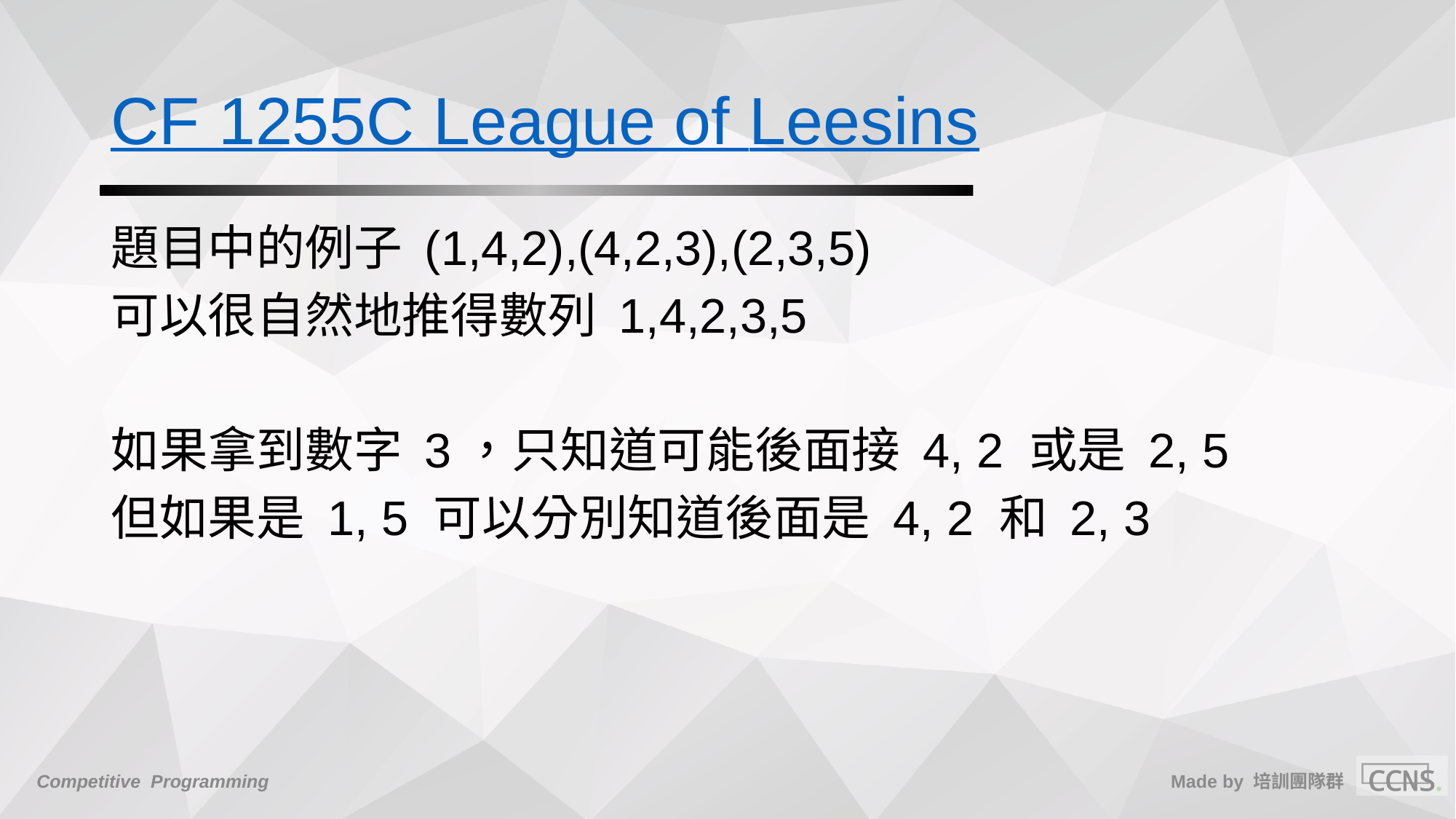

# CF 1255C League of Leesins
題目中的例子 (1,4,2),(4,2,3),(2,3,5)
可以很自然地推得數列 1,4,2,3,5

如果拿到數字 3，只知道可能後面接 4, 2 或是 2, 5
但如果是 1, 5 可以分別知道後面是 4, 2 和 2, 3